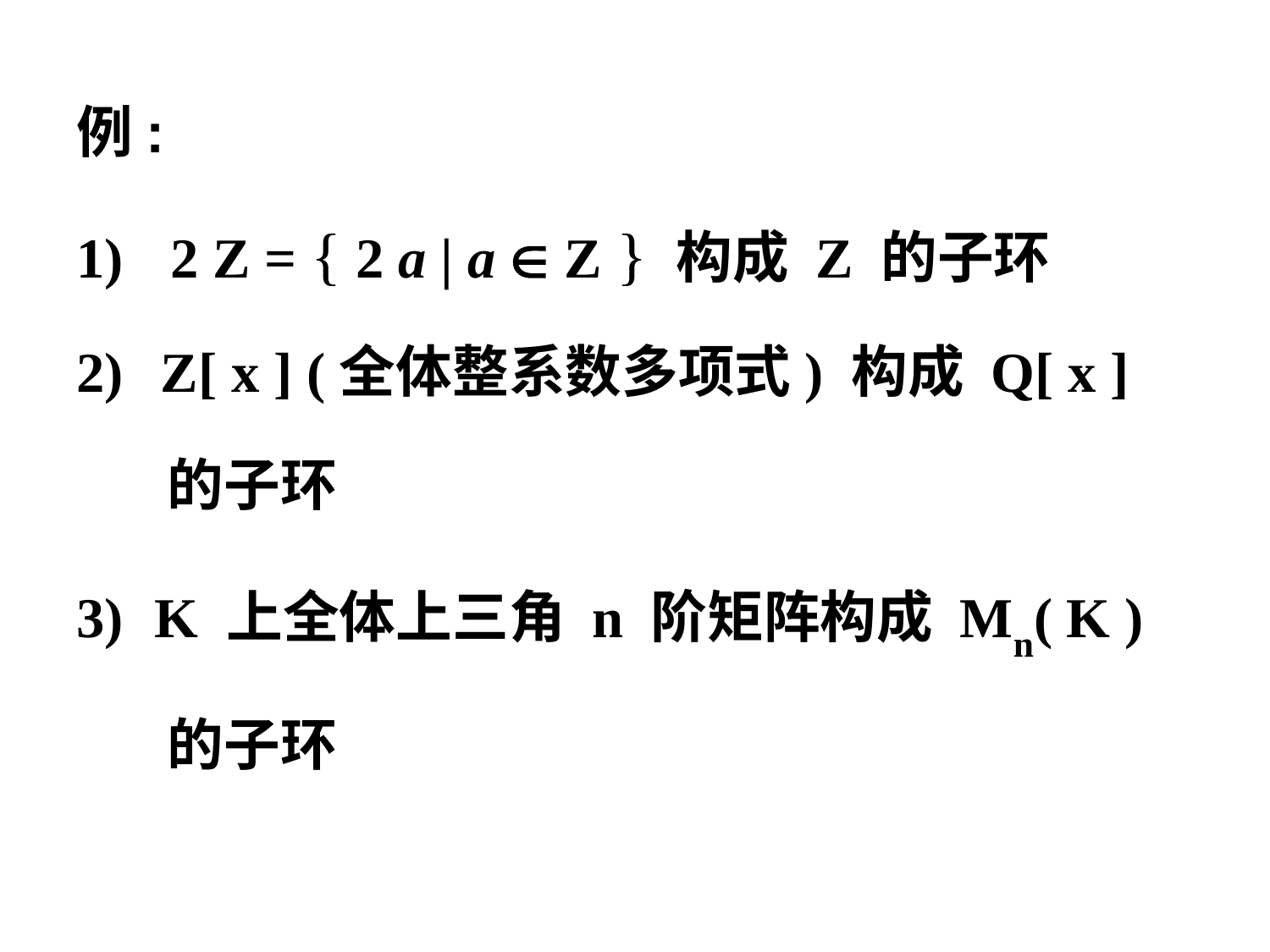

例:
1)   2 Z = { 2 a | a ∈ Z } 构成 Z 的子环
Z[ x ] (全体整系数多项式) 构成 Q[ x ]
      的子环
3)  K 上全体上三角 n 阶矩阵构成 Mn( K )
      的子环